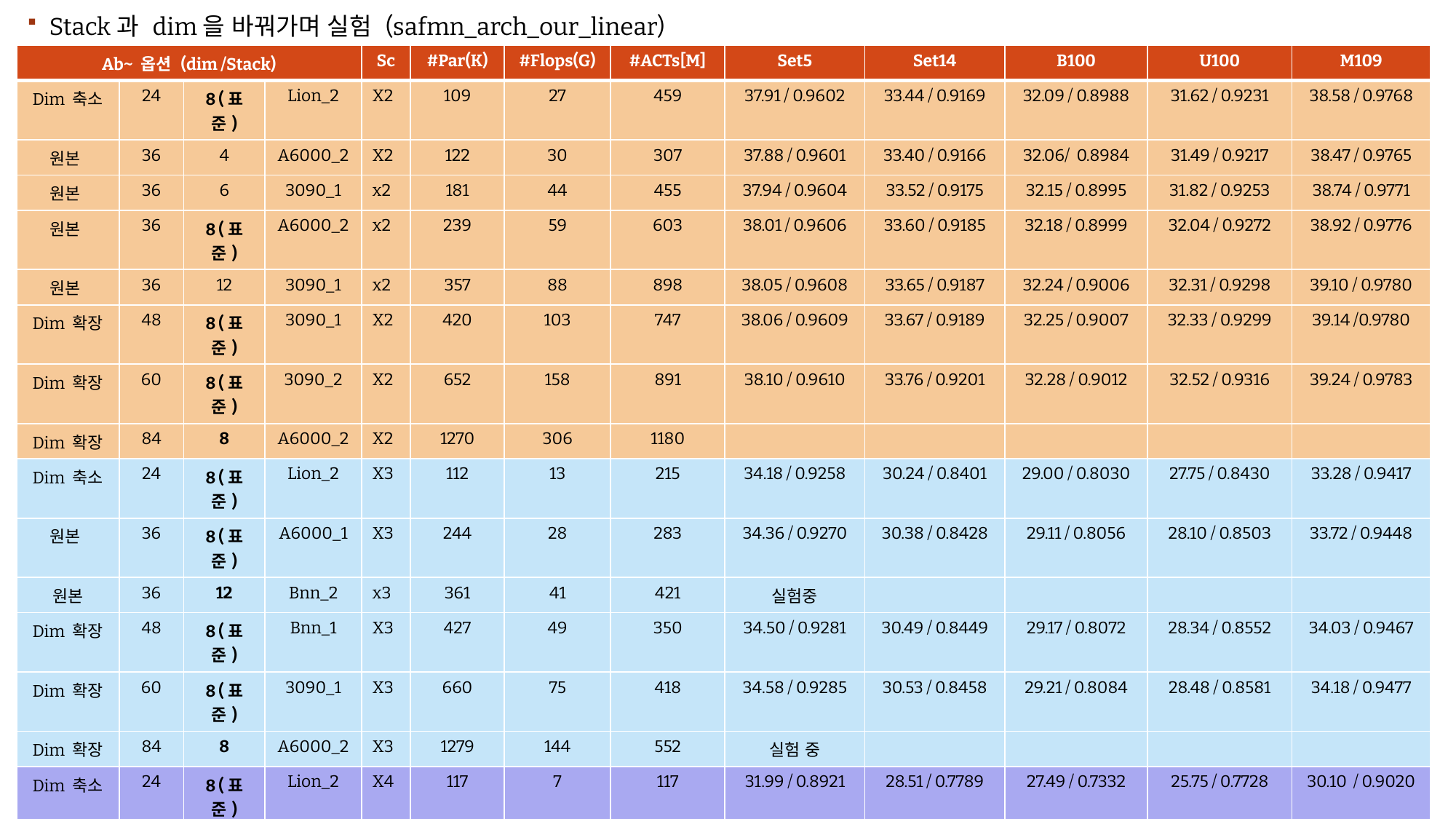

Stack과 dim을 바꿔가며 실험 (safmn_arch_our_linear)
| Ab~ 옵션 (dim /Stack) |  |  |  | Sc | #Par(K) | #Flops(G) | #ACTs[M] | Set5 | Set14 | B100 | U100 | M109 |
| --- | --- | --- | --- | --- | --- | --- | --- | --- | --- | --- | --- | --- |
| Dim 축소 | 24 | 8 (표준) | Lion\_2 | X2 | 109 | 27 | 459 | 37.91 / 0.9602 | 33.44 / 0.9169 | 32.09 / 0.8988 | 31.62 / 0.9231 | 38.58 / 0.9768 |
| 원본 | 36 | 4 | A6000\_2 | X2 | 122 | 30 | 307 | 37.88 / 0.9601 | 33.40 / 0.9166 | 32.06/ 0.8984 | 31.49 / 0.9217 | 38.47 / 0.9765 |
| 원본 | 36 | 6 | 3090\_1 | x2 | 181 | 44 | 455 | 37.94 / 0.9604 | 33.52 / 0.9175 | 32.15 / 0.8995 | 31.82 / 0.9253 | 38.74 / 0.9771 |
| 원본 | 36 | 8 (표준) | A6000\_2 | x2 | 239 | 59 | 603 | 38.01 / 0.9606 | 33.60 / 0.9185 | 32.18 / 0.8999 | 32.04 / 0.9272 | 38.92 / 0.9776 |
| 원본 | 36 | 12 | 3090\_1 | x2 | 357 | 88 | 898 | 38.05 / 0.9608 | 33.65 / 0.9187 | 32.24 / 0.9006 | 32.31 / 0.9298 | 39.10 / 0.9780 |
| Dim 확장 | 48 | 8 (표준) | 3090\_1 | X2 | 420 | 103 | 747 | 38.06 / 0.9609 | 33.67 / 0.9189 | 32.25 / 0.9007 | 32.33 / 0.9299 | 39.14 /0.9780 |
| Dim 확장 | 60 | 8 (표준) | 3090\_2 | X2 | 652 | 158 | 891 | 38.10 / 0.9610 | 33.76 / 0.9201 | 32.28 / 0.9012 | 32.52 / 0.9316 | 39.24 / 0.9783 |
| Dim 확장 | 84 | 8 | A6000\_2 | X2 | 1270 | 306 | 1180 |  |  |  |  |  |
| Dim 축소 | 24 | 8 (표준) | Lion\_2 | X3 | 112 | 13 | 215 | 34.18 / 0.9258 | 30.24 / 0.8401 | 29.00 / 0.8030 | 27.75 / 0.8430 | 33.28 / 0.9417 |
| 원본 | 36 | 8 (표준) | A6000\_1 | X3 | 244 | 28 | 283 | 34.36 / 0.9270 | 30.38 / 0.8428 | 29.11 / 0.8056 | 28.10 / 0.8503 | 33.72 / 0.9448 |
| 원본 | 36 | 12 | Bnn\_2 | x3 | 361 | 41 | 421 | 실험중 |  |  |  |  |
| Dim 확장 | 48 | 8 (표준) | Bnn\_1 | X3 | 427 | 49 | 350 | 34.50 / 0.9281 | 30.49 / 0.8449 | 29.17 / 0.8072 | 28.34 / 0.8552 | 34.03 / 0.9467 |
| Dim 확장 | 60 | 8 (표준) | 3090\_1 | X3 | 660 | 75 | 418 | 34.58 / 0.9285 | 30.53 / 0.8458 | 29.21 / 0.8084 | 28.48 / 0.8581 | 34.18 / 0.9477 |
| Dim 확장 | 84 | 8 | A6000\_2 | X3 | 1279 | 144 | 552 | 실험 중 |  |  |  |  |
| Dim 축소 | 24 | 8 (표준) | Lion\_2 | X4 | 117 | 7 | 117 | 31.99 / 0.8921 | 28.51 / 0.7789 | 27.49 / 0.7332 | 25.75 / 0.7728 | 30.10 / 0.9020 |
| 원본 | 36 | 8 (표준) | A6000\_2 | X4 | 251 | 15 | 152 | 32.21 / 0.8949 | 28.63/ 0.7822 | 27.60 / 0.7367 | 26.08/0.7837 | 30.59 / 0.9081 |
| 원본 | 36 | 12 | Bnn\_2 | X4 | 368 | 23 | 227 | 32.31 / 0.8968 | 28.74 / 0.7846 | 27.66 / 0.7387 | 26.26 / 0.7894 | 30.87 / 0.9117 |
| Dim 확장 | 48 | 8 (표준) | Bnn\_1 | X4 | 436 | 27 | 189 | 32.30 / 0.8964 | 28.74 / 0.7845 | 27.65 / 0.7386 | 26.25 / 0.7895 | 30.87 / 0.9114 |
| Dim 확장 | 60 | 8 (표준) | 3090\_2 | X4 | 672 | 41 | 225 | 32.38 / 0.8971 | 28.79 / 0.7859 | 27.70 / 0.7403 | 26.44 / 0.7947 | 31.09 / 0.9139 |
| Dim 확장 | 84 | 8 | A6000\_2 | X4 | 1295 | 78 | 297 | 32.48 / 0.8987 | 28.87 / 0.7879 | 27.74 / 0.7419 | 26.63 / 0.8001 | 31.32 / 0.9163 |